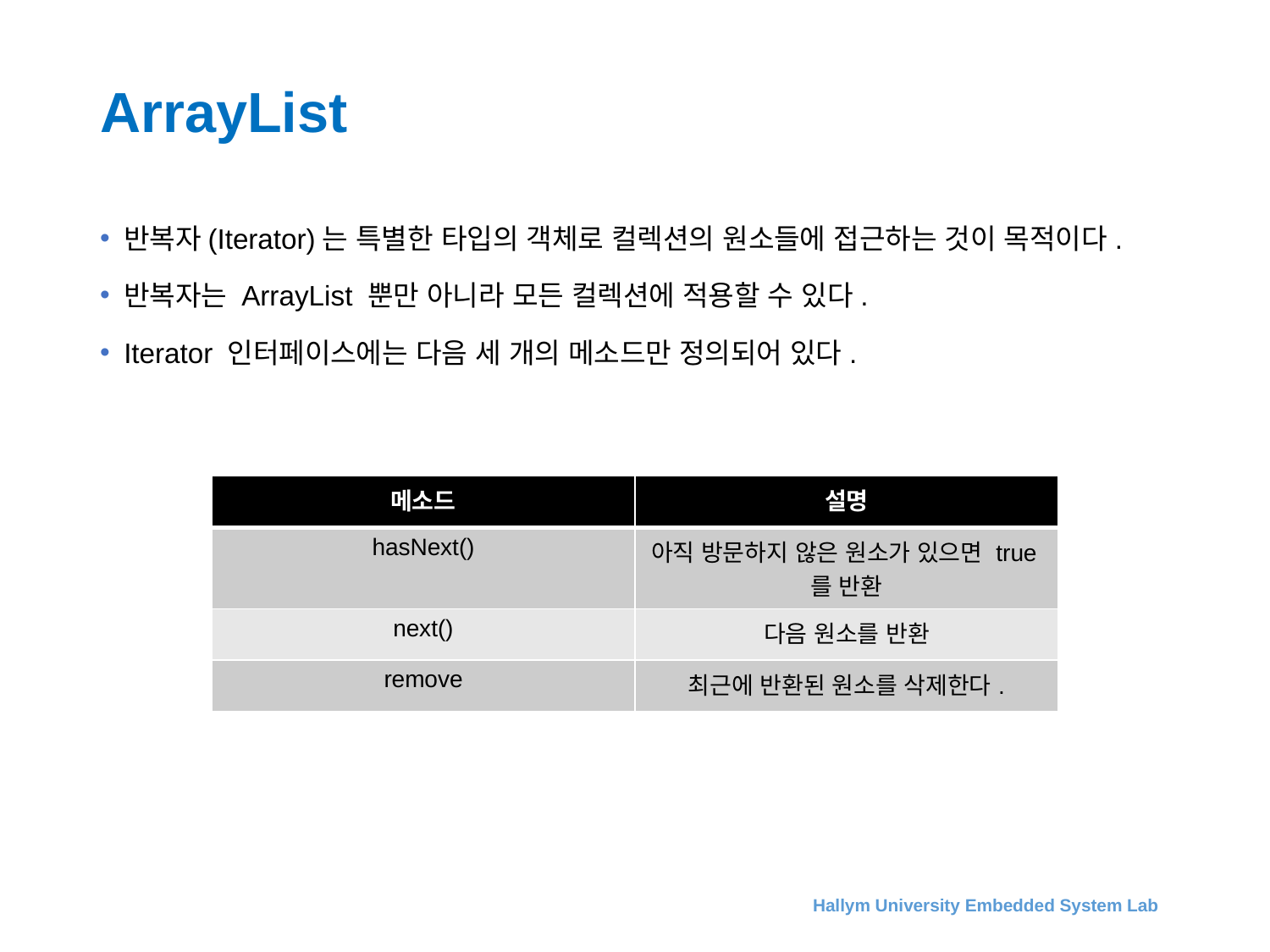

# ArrayList
반복자(Iterator)는 특별한 타입의 객체로 컬렉션의 원소들에 접근하는 것이 목적이다.
반복자는 ArrayList 뿐만 아니라 모든 컬렉션에 적용할 수 있다.
Iterator 인터페이스에는 다음 세 개의 메소드만 정의되어 있다.
| 메소드 | 설명 |
| --- | --- |
| hasNext() | 아직 방문하지 않은 원소가 있으면 true를 반환 |
| next() | 다음 원소를 반환 |
| remove | 최근에 반환된 원소를 삭제한다. |
Hallym University Embedded System Lab